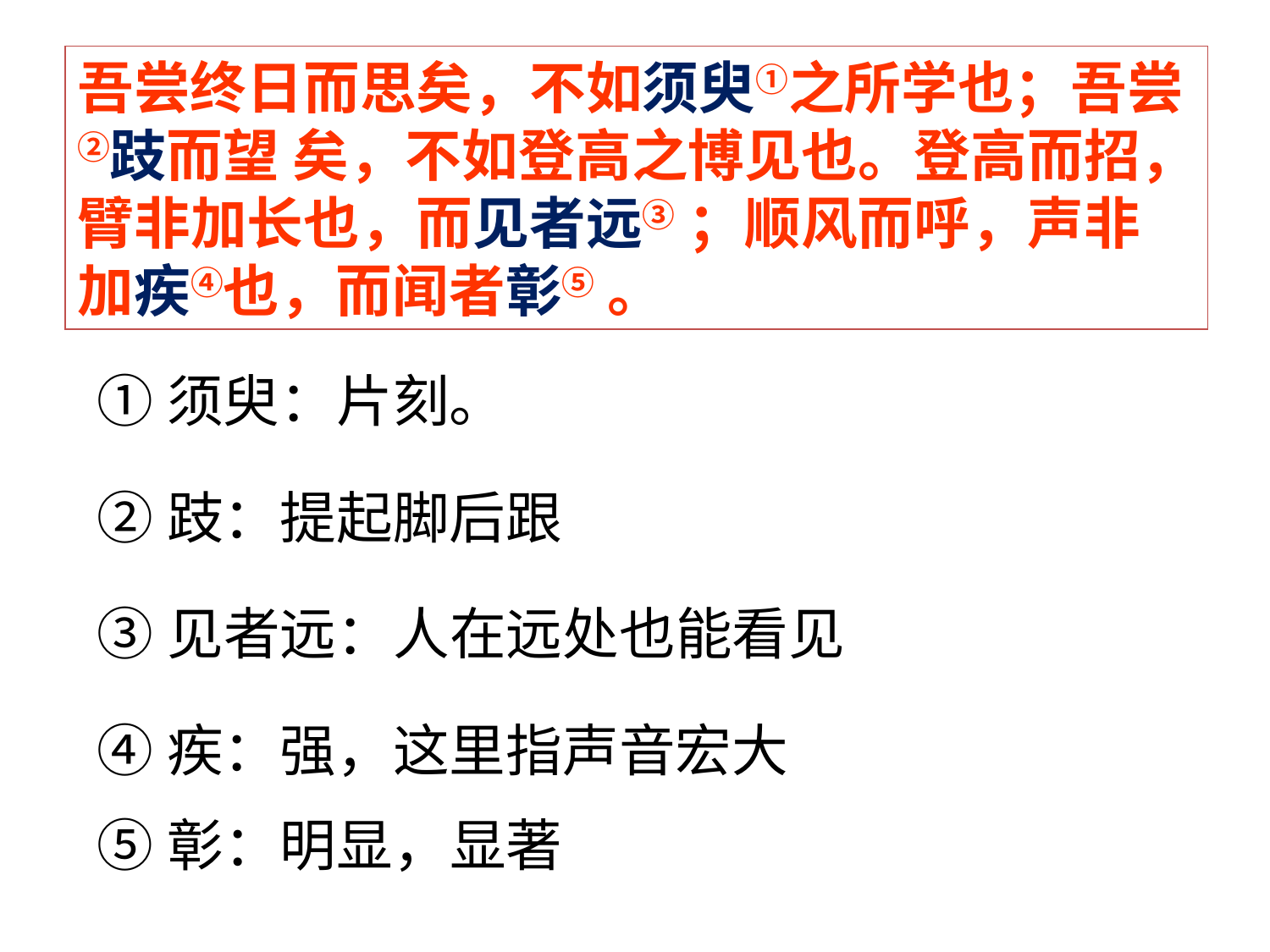

吾尝终日而思矣，不如须臾①之所学也；吾尝②跂而望 矣，不如登高之博见也。登高而招，臂非加长也，而见者远③ ；顺风而呼，声非加疾④也，而闻者彰⑤ 。
①须臾：片刻。
②跂：提起脚后跟
③见者远：人在远处也能看见
④疾：强，这里指声音宏大
⑤彰：明显，显著